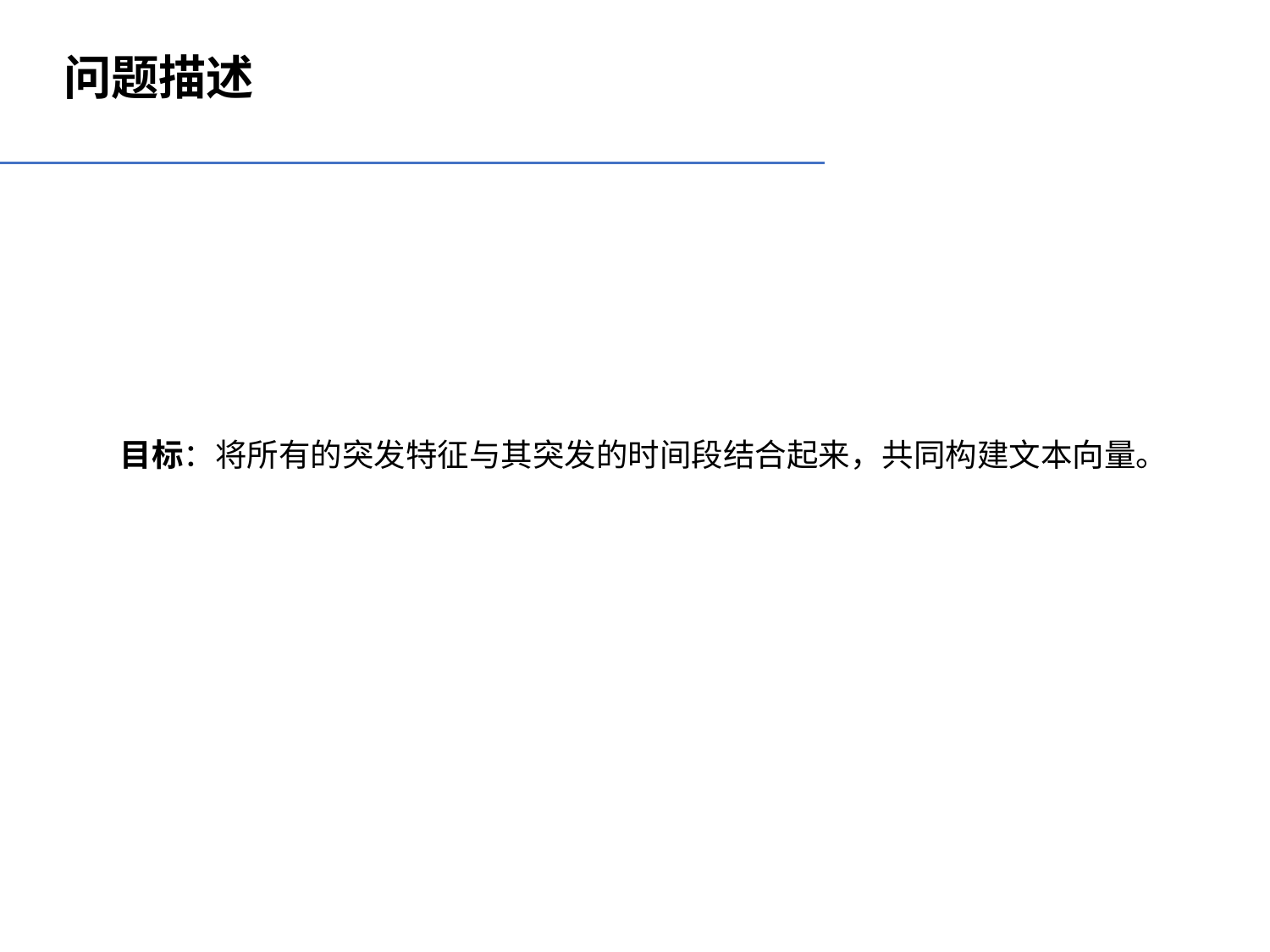

问题描述
目标：将所有的突发特征与其突发的时间段结合起来，共同构建文本向量。